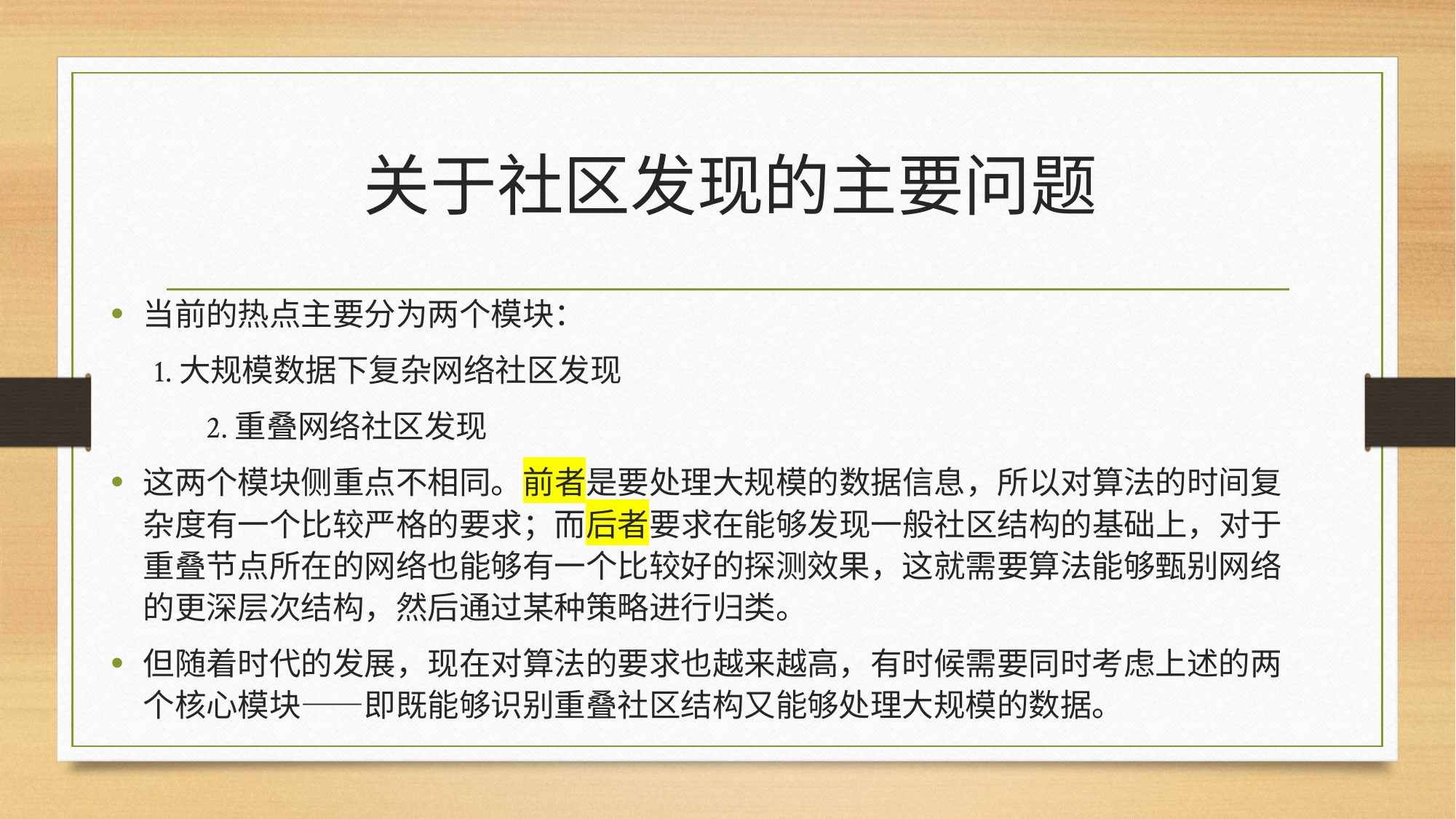

# 关于社区发现的主要问题
当前的热点主要分为两个模块：
      1.大规模数据下复杂网络社区发现
	2.重叠网络社区发现
这两个模块侧重点不相同。前者是要处理大规模的数据信息，所以对算法的时间复杂度有一个比较严格的要求；而后者要求在能够发现一般社区结构的基础上，对于重叠节点所在的网络也能够有一个比较好的探测效果，这就需要算法能够甄别网络的更深层次结构，然后通过某种策略进行归类。
但随着时代的发展，现在对算法的要求也越来越高，有时候需要同时考虑上述的两个核心模块——即既能够识别重叠社区结构又能够处理大规模的数据。